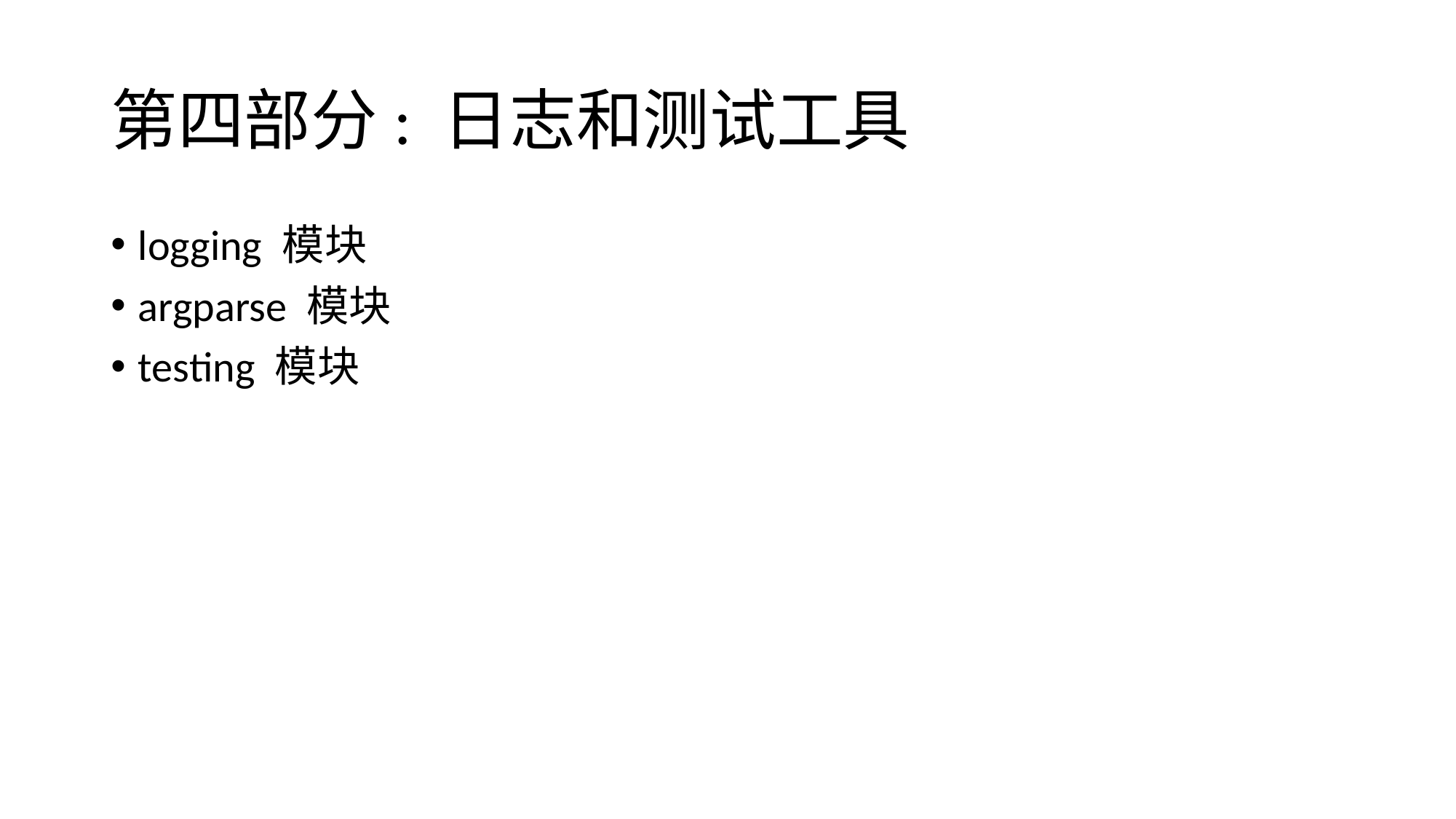

# 第四部分: 日志和测试工具
logging 模块
argparse 模块
testing 模块